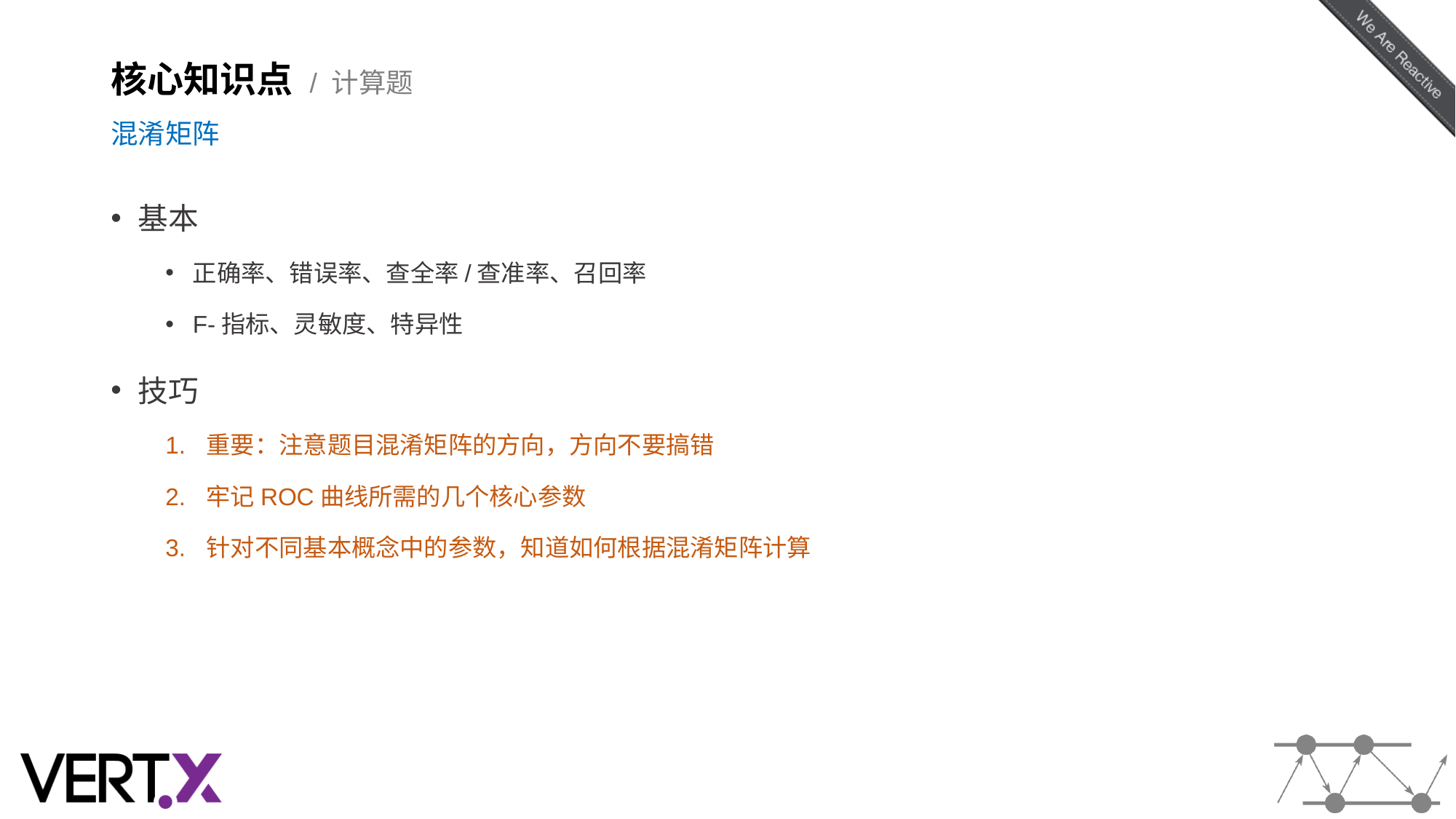

# 核心知识点 / 计算题 混淆矩阵
基本
正确率、错误率、查全率/查准率、召回率
F-指标、灵敏度、特异性
技巧
重要：注意题目混淆矩阵的方向，方向不要搞错
牢记ROC曲线所需的几个核心参数
针对不同基本概念中的参数，知道如何根据混淆矩阵计算